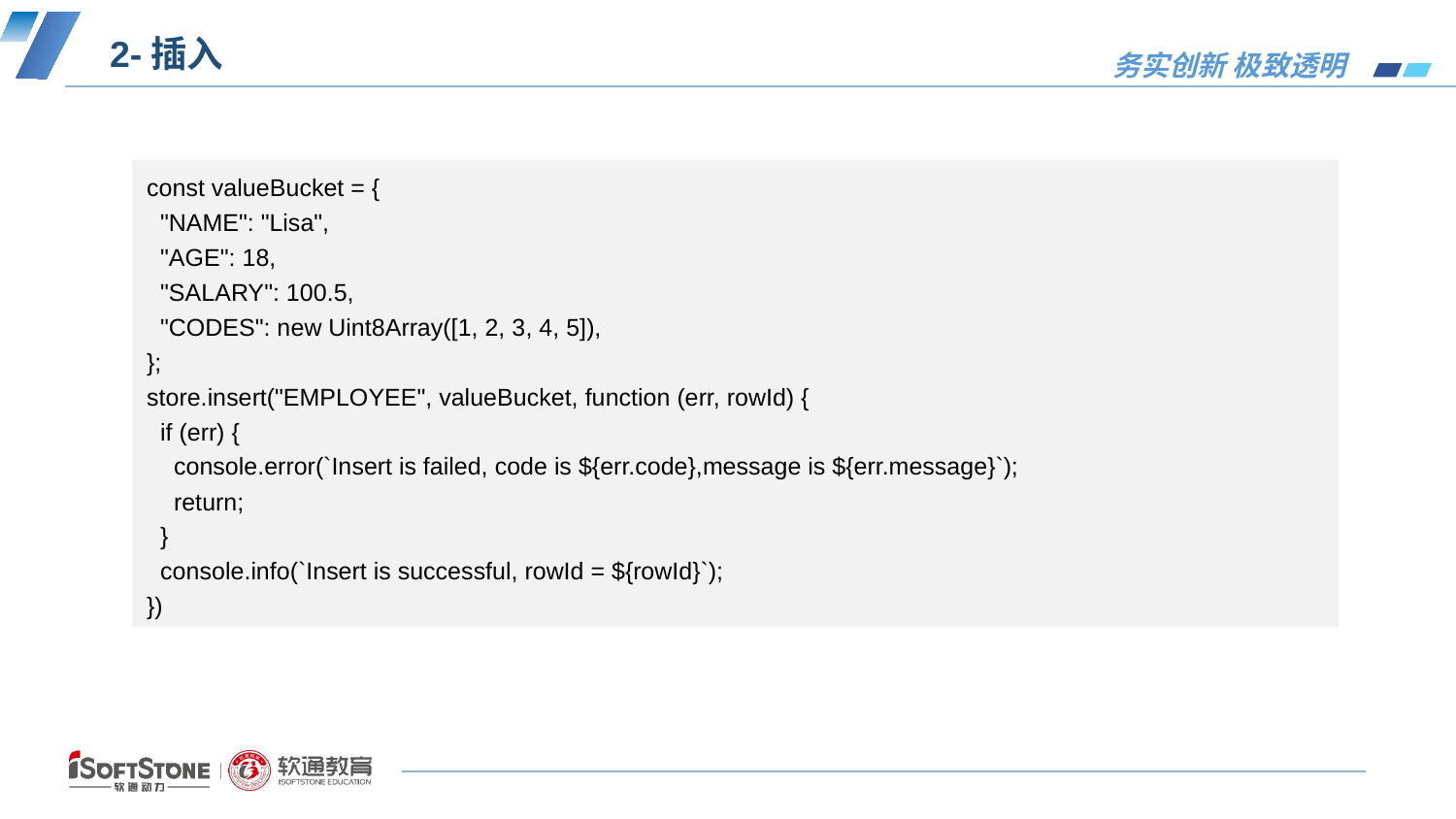

# 2-插入
const valueBucket = {
  "NAME": "Lisa",
  "AGE": 18,
  "SALARY": 100.5,
  "CODES": new Uint8Array([1, 2, 3, 4, 5]),
};
store.insert("EMPLOYEE", valueBucket, function (err, rowId) {
  if (err) {
    console.error(`Insert is failed, code is ${err.code},message is ${err.message}`);
    return;
  }
  console.info(`Insert is successful, rowId = ${rowId}`);
})